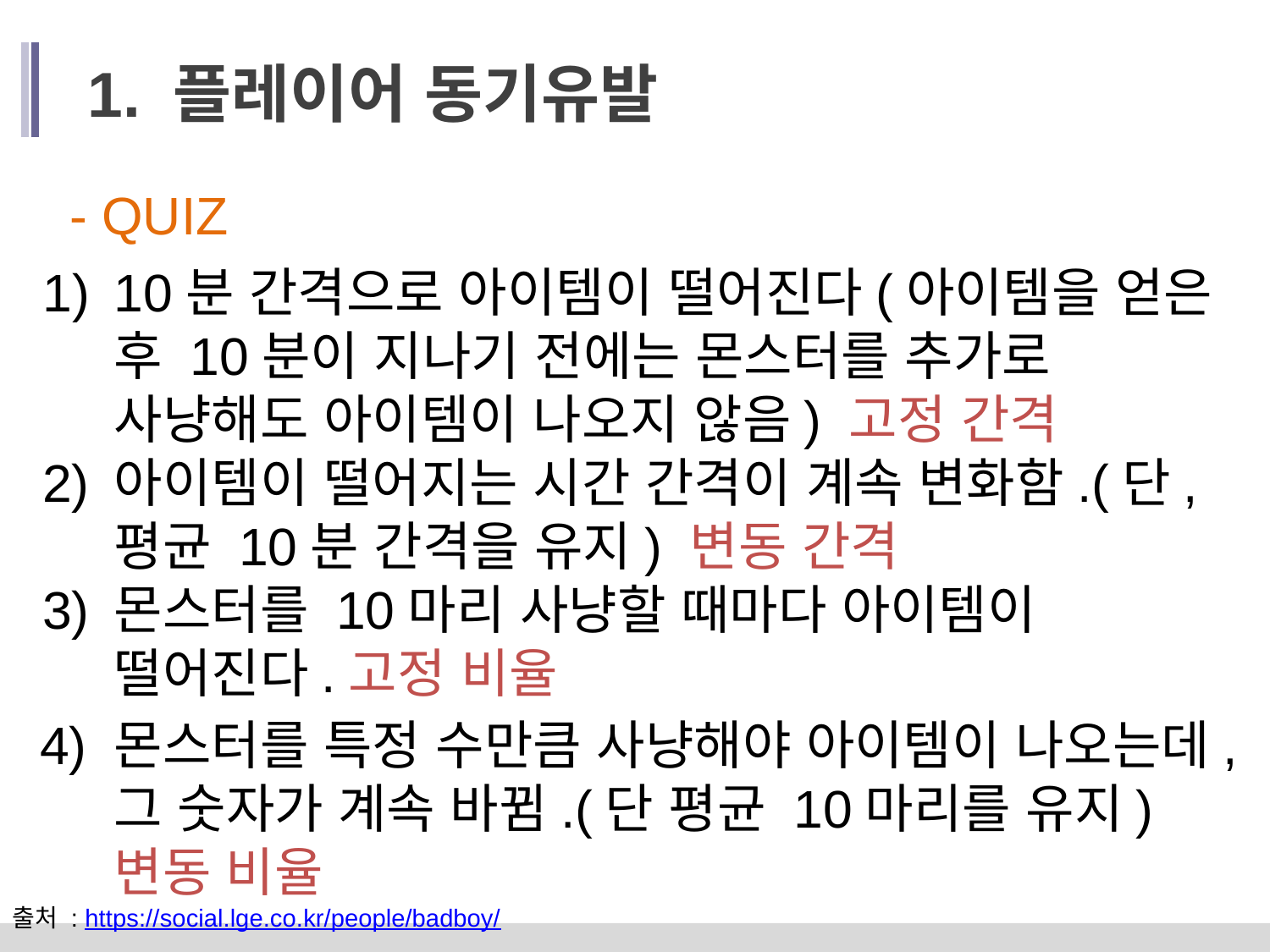

1. 플레이어 동기유발
- QUIZ
10분 간격으로 아이템이 떨어진다(아이템을 얻은 후 10분이 지나기 전에는 몬스터를 추가로 사냥해도 아이템이 나오지 않음) 고정 간격
아이템이 떨어지는 시간 간격이 계속 변화함.(단, 평균 10분 간격을 유지) 변동 간격
몬스터를 10마리 사냥할 때마다 아이템이 떨어진다.고정 비율
4) 몬스터를 특정 수만큼 사냥해야 아이템이 나오는데, 그 숫자가 계속 바뀜.(단 평균 10마리를 유지)
	변동 비율
출처 : https://social.lge.co.kr/people/badboy/